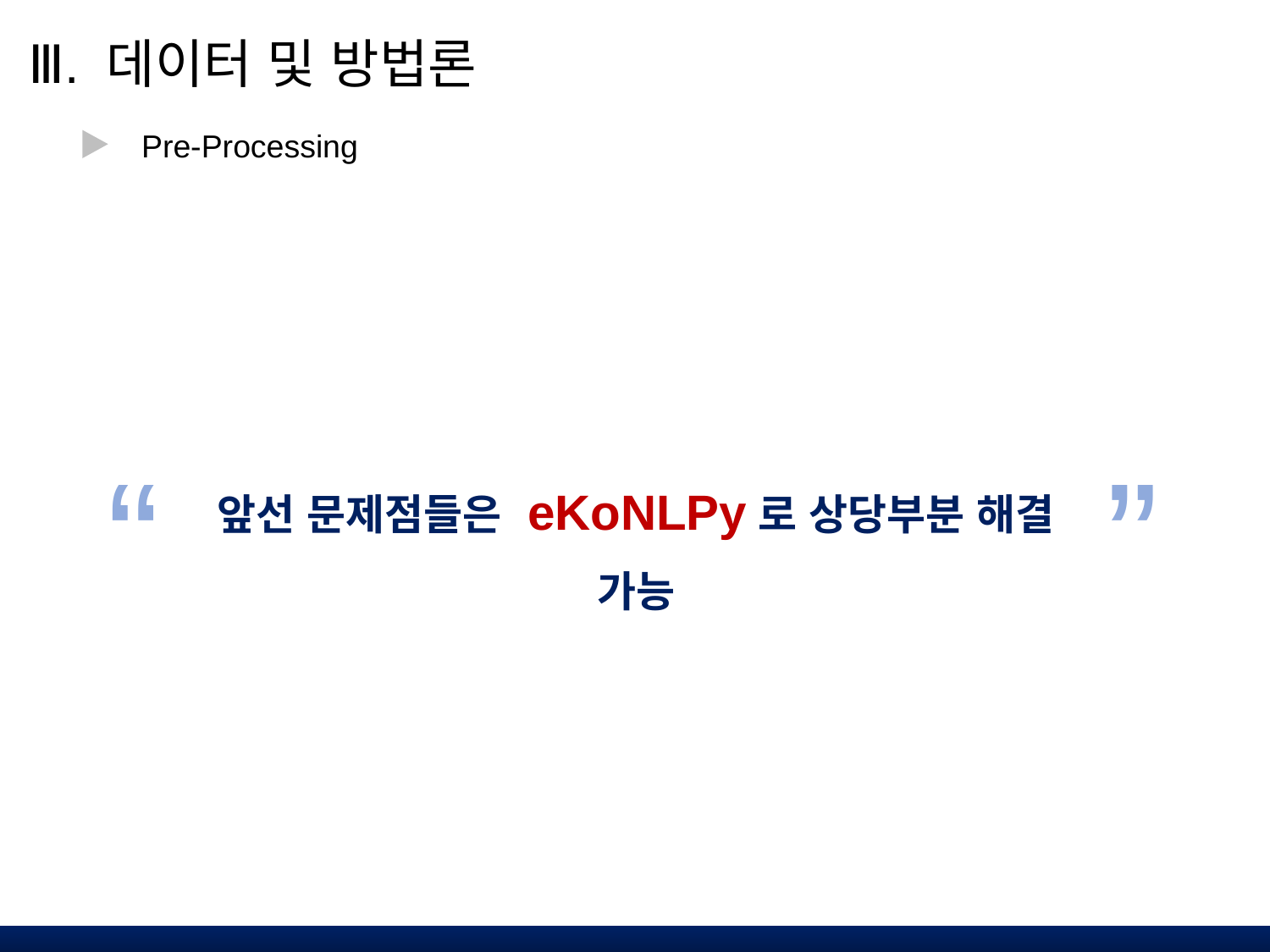

Ⅲ. 데이터 및 방법론
Pre-Processing

“
”
앞선 문제점들은 eKoNLPy로 상당부분 해결 가능